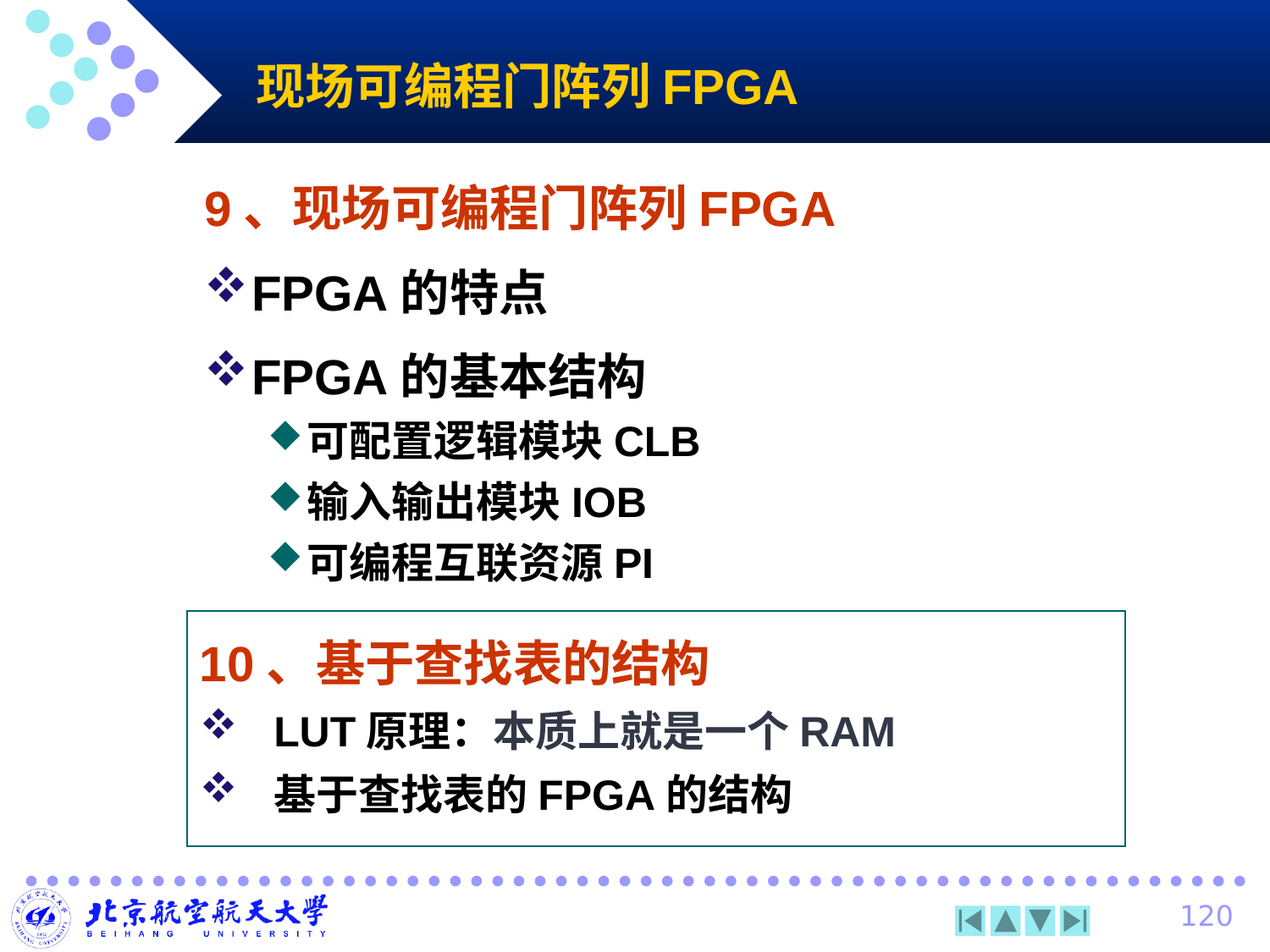

# 现场可编程门阵列FPGA
9、现场可编程门阵列FPGA
FPGA的特点
FPGA的基本结构
可配置逻辑模块CLB
输入输出模块IOB
可编程互联资源PI
10、基于查找表的结构
LUT原理：本质上就是一个RAM
基于查找表的FPGA的结构
120